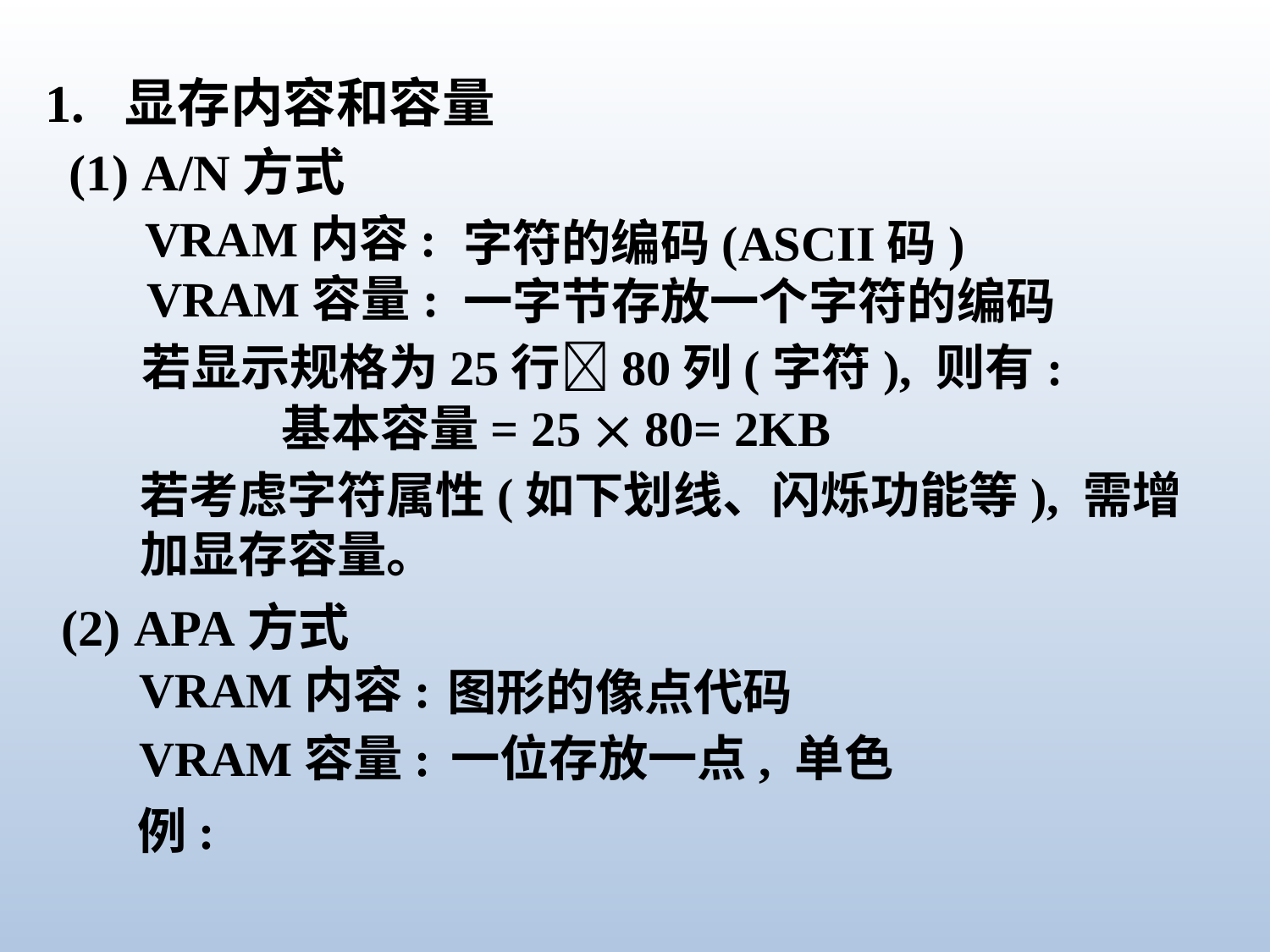

1.  显存内容和容量
(1) A/N方式
VRAM内容:
字符的编码(ASCII码)
VRAM容量:
一字节存放一个字符的编码
若显示规格为25行×80列(字符), 则有:
基本容量= 25 × 80= 2KB
若考虑字符属性(如下划线、闪烁功能等), 需增加显存容量。
(2) APA方式
VRAM内容:
图形的像点代码
VRAM容量:
一位存放一点, 单色
例: